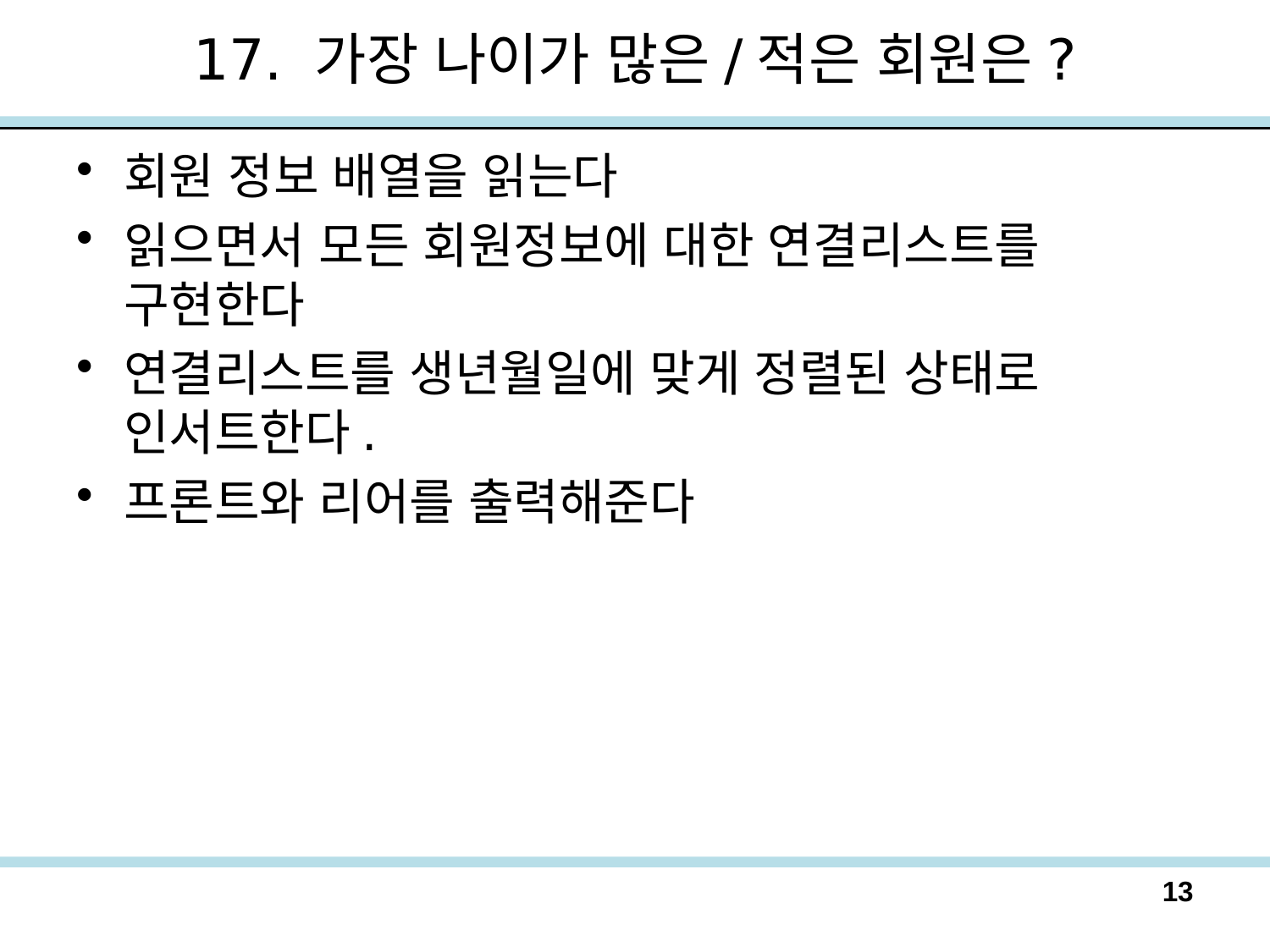

# 17. 가장 나이가 많은/적은 회원은?
회원 정보 배열을 읽는다
읽으면서 모든 회원정보에 대한 연결리스트를 구현한다
연결리스트를 생년월일에 맞게 정렬된 상태로 인서트한다.
프론트와 리어를 출력해준다

13